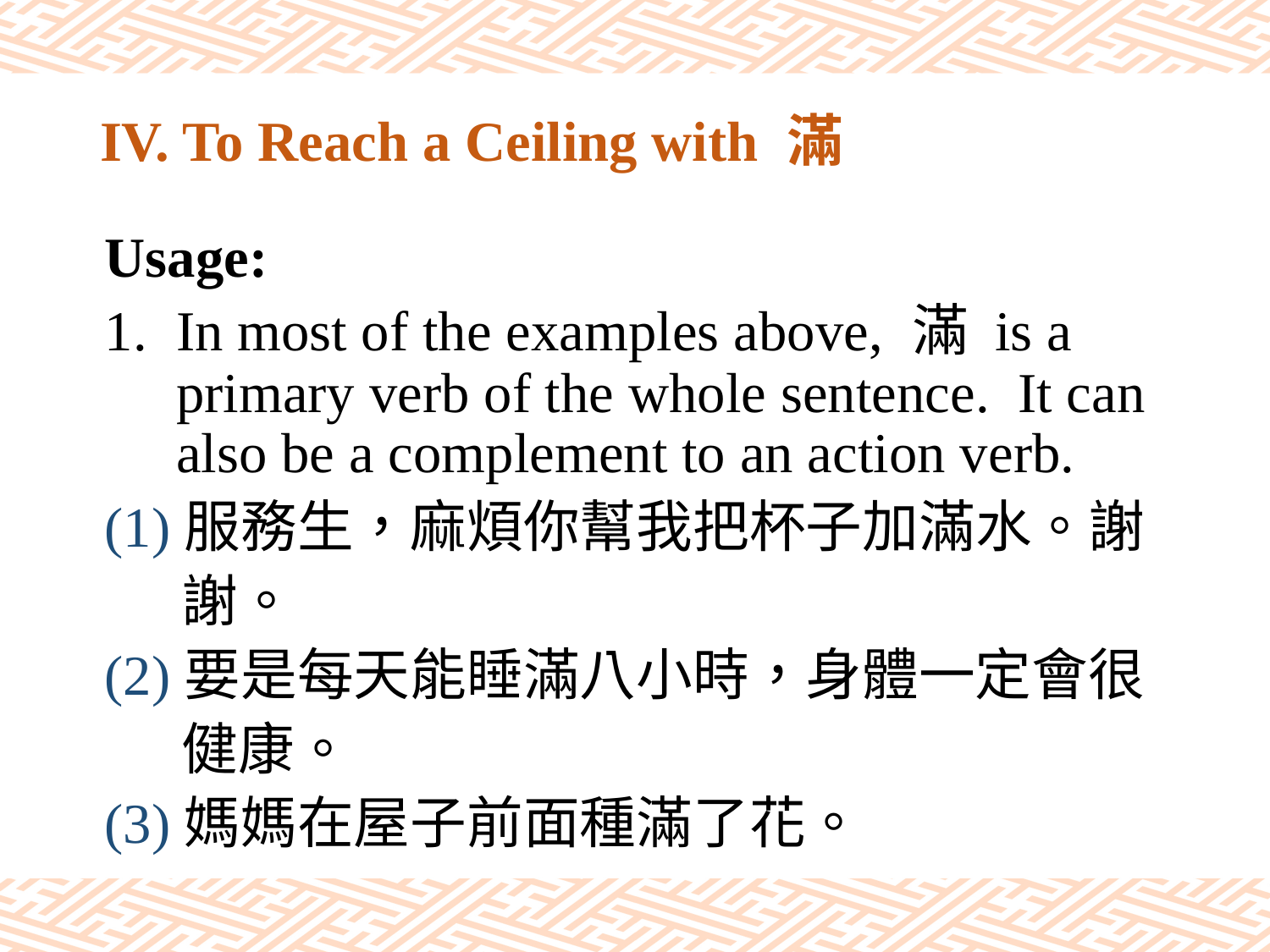

# IV. To Reach a Ceiling with 滿
Usage:
In most of the examples above, 滿 is a primary verb of the whole sentence.  It can also be a complement to an action verb.
(1)服務生，麻煩你幫我把杯子加滿水。謝
     謝。
(2)要是每天能睡滿八小時，身體一定會很
     健康。
(3)媽媽在屋子前面種滿了花。